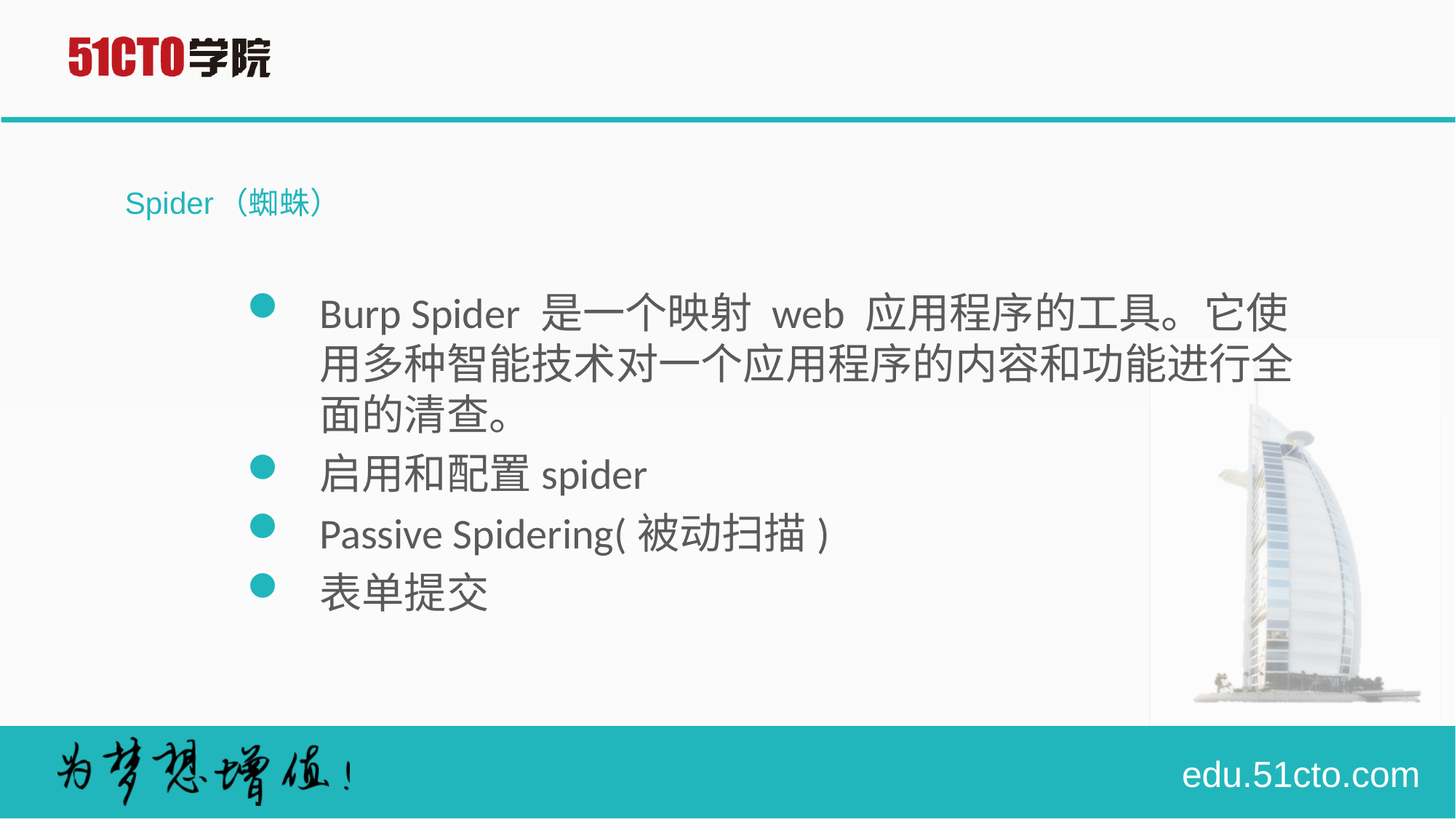

# Spider（蜘蛛）
Burp Spider 是一个映射 web 应用程序的工具。它使用多种智能技术对一个应用程序的内容和功能进行全面的清查。
启用和配置spider
Passive Spidering(被动扫描)
表单提交